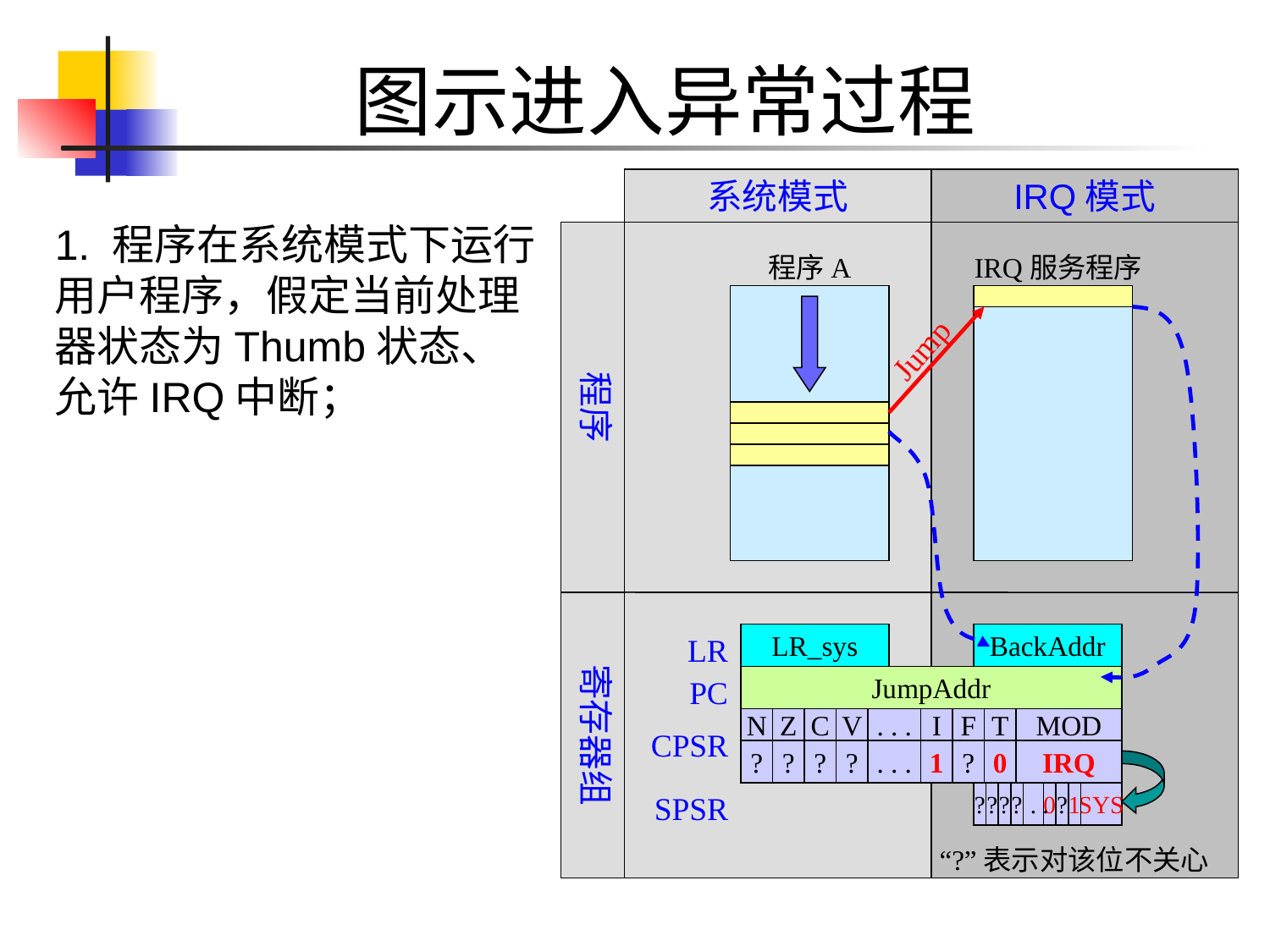

图示进入异常过程
系统模式
IRQ模式
程序

程序A
IRQ服务程序

寄存器组

1. 程序在系统模式下运行用户程序，假定当前处理器状态为Thumb状态、允许IRQ中断；

Jump

LR
LR_sys
LR_irq
PC

N
Z
C
V
. . .
I
F
T
MOD
CPSR
?
?
?
?
. . .
0
?
1
SYS
SPSR
SPSR_irq
BackAddr
JumpAddr
?
?
?
?
. . .
1
?
0
IRQ

?
?
?
?
. . .
0
?
1
SYS
“?”表示对该位不关心